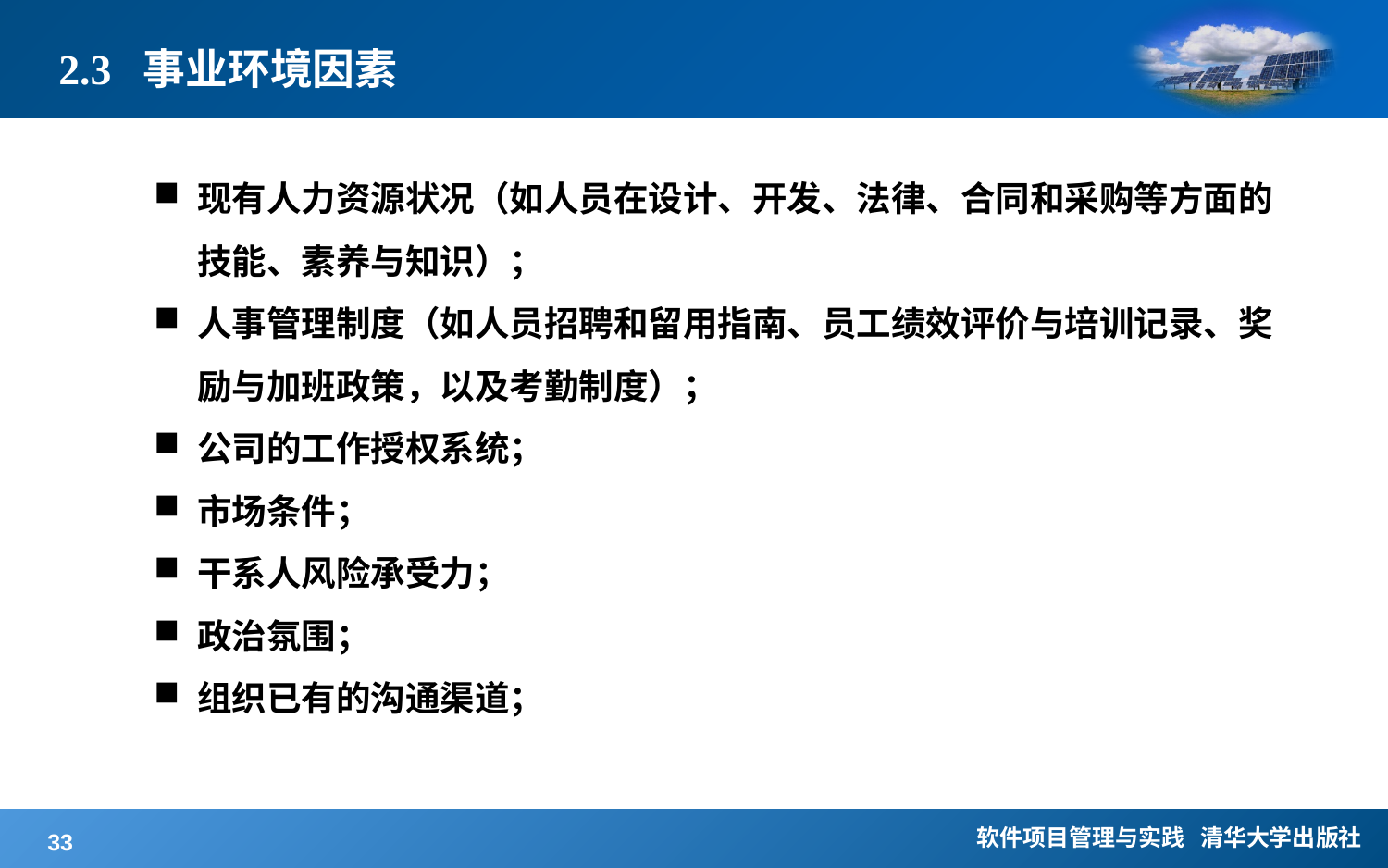

# 2.3  事业环境因素
现有人力资源状况（如人员在设计、开发、法律、合同和采购等方面的技能、素养与知识）；
人事管理制度（如人员招聘和留用指南、员工绩效评价与培训记录、奖励与加班政策，以及考勤制度）；
公司的工作授权系统；
市场条件；
干系人风险承受力；
政治氛围；
组织已有的沟通渠道；